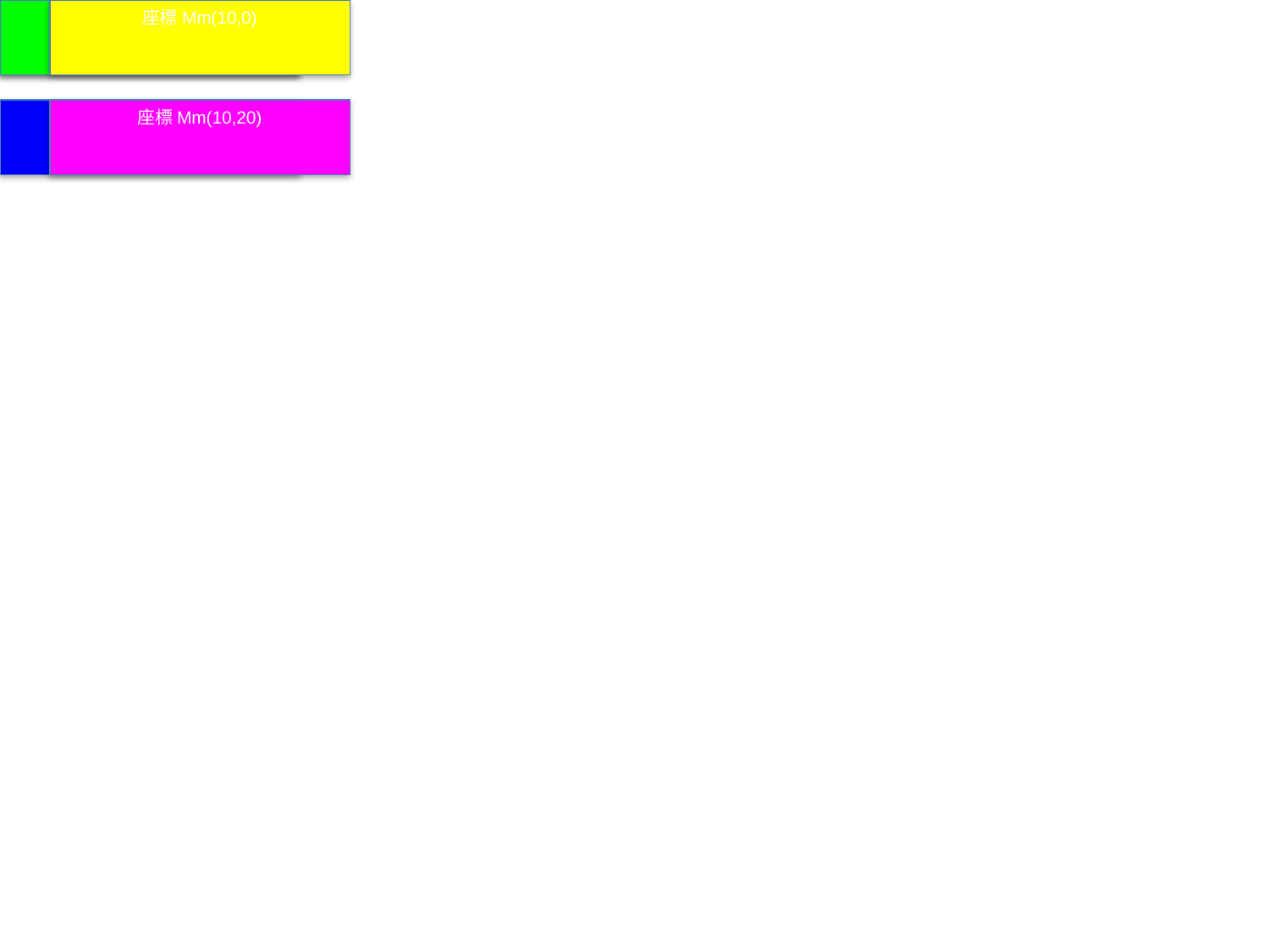

座標(0,0) - 生の数値

座標Mm(0,0) - Mm関数

座標Mm(10,0)

座標Mm(0,20)

座標Mm(10,20)